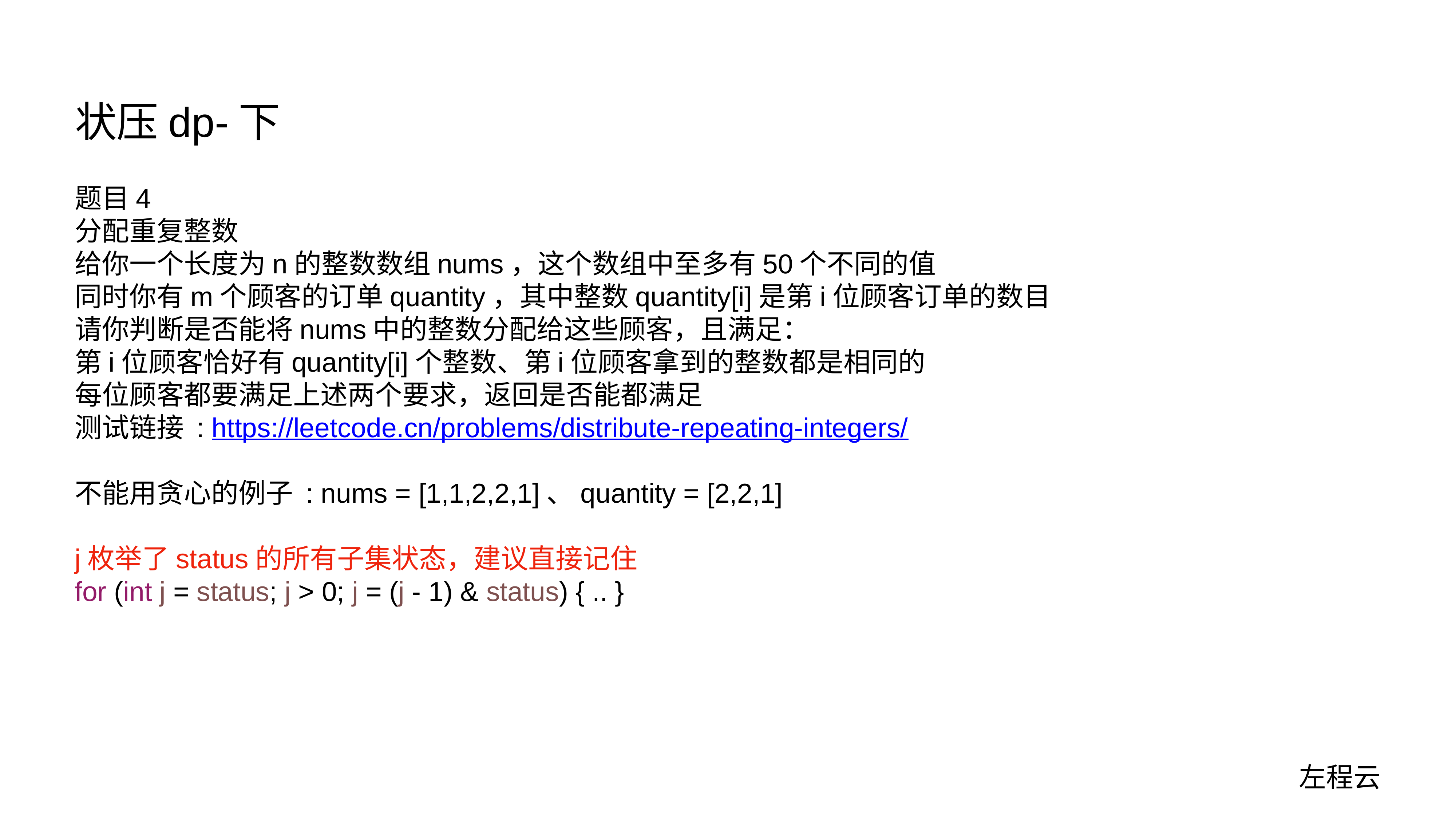

# 状压dp-下
题目4
分配重复整数
给你一个长度为n的整数数组nums，这个数组中至多有50个不同的值
同时你有m个顾客的订单quantity，其中整数quantity[i]是第i位顾客订单的数目
请你判断是否能将nums中的整数分配给这些顾客，且满足：
第i位顾客恰好有quantity[i]个整数、第i位顾客拿到的整数都是相同的
每位顾客都要满足上述两个要求，返回是否能都满足
测试链接 : https://leetcode.cn/problems/distribute-repeating-integers/

不能用贪心的例子 : nums = [1,1,2,2,1]、quantity = [2,2,1]

j枚举了status的所有子集状态，建议直接记住
for (int j = status; j > 0; j = (j - 1) & status) { .. }
左程云